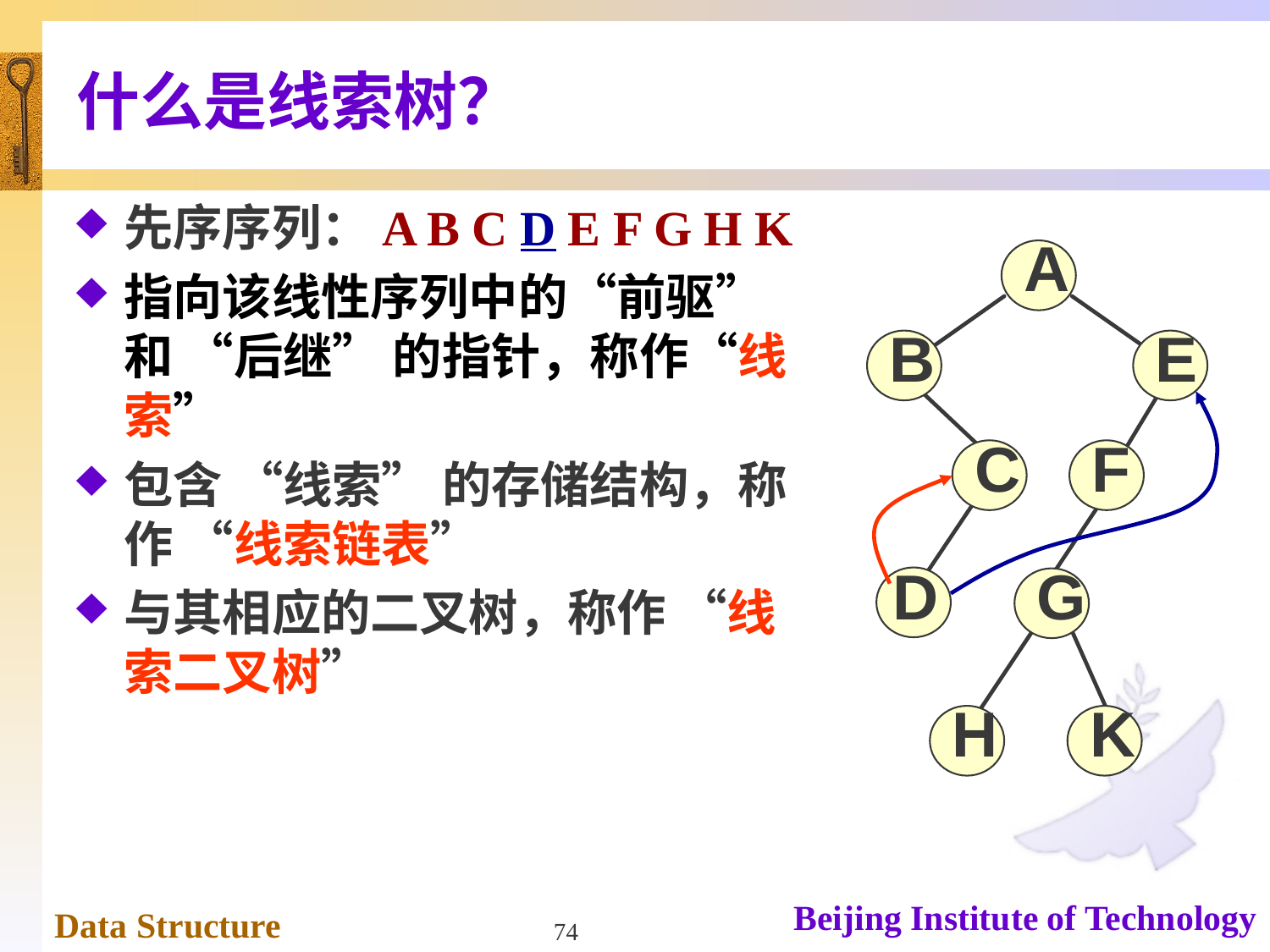

# 什么是线索树？
先序序列：A B C D E F G H K
指向该线性序列中的“前驱”和 “后继” 的指针，称作“线索”
包含 “线索” 的存储结构，称作 “线索链表”
与其相应的二叉树，称作 “线索二叉树”
 A

 B

 E

 C

 F

D

 G

 H

 K

74